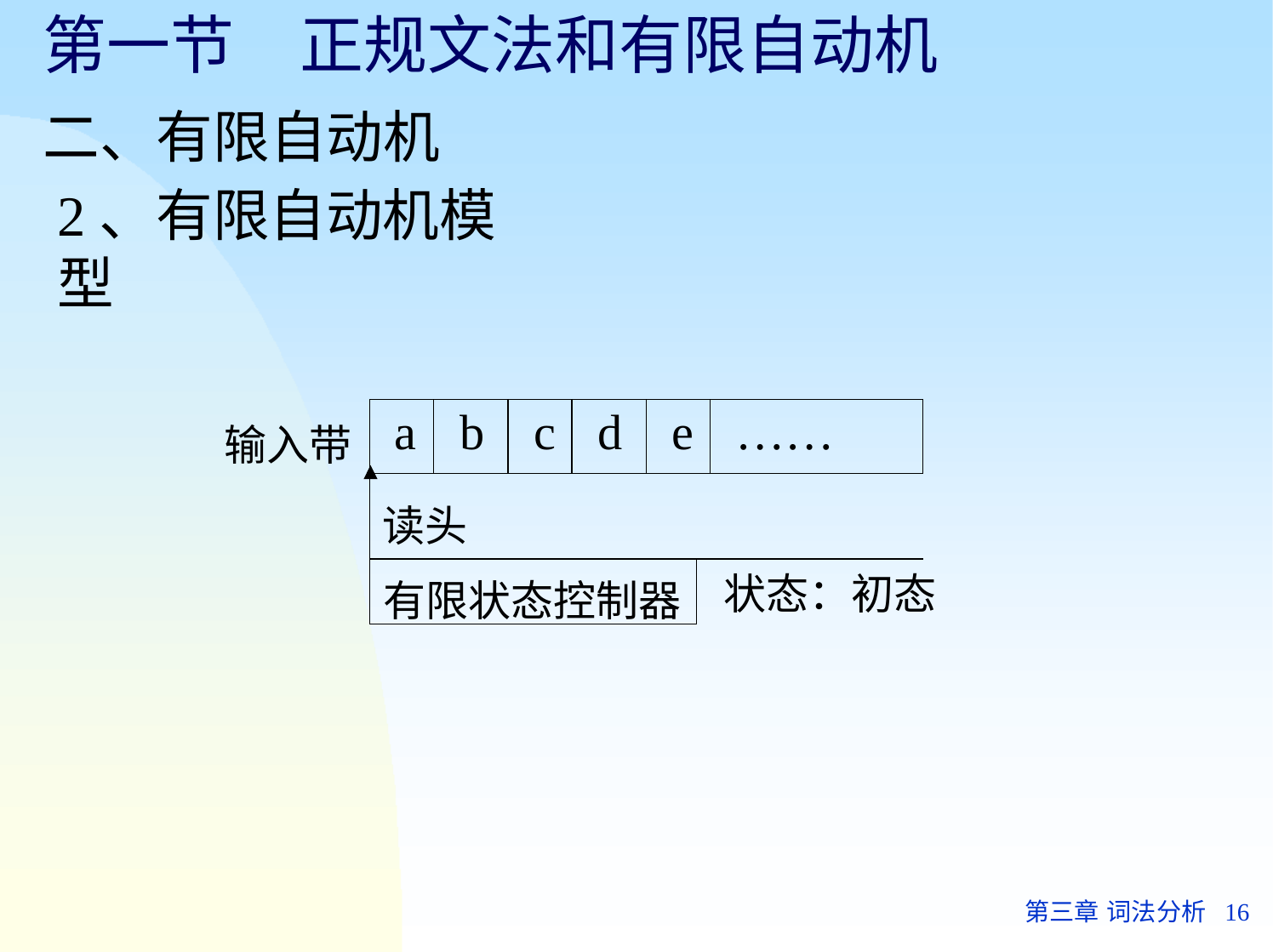

# 第一节	正规文法和有限自动机
二、有限自动机
2、有限自动机模型
| a | b | c | d | e |  | …… |
| --- | --- | --- | --- | --- | --- | --- |
| 读头 |  |  |  |  |  |  |
| 有限状态控制器 |  |  |  |  |  |  |
输入带

状态：初态
第三章 词法分析	16